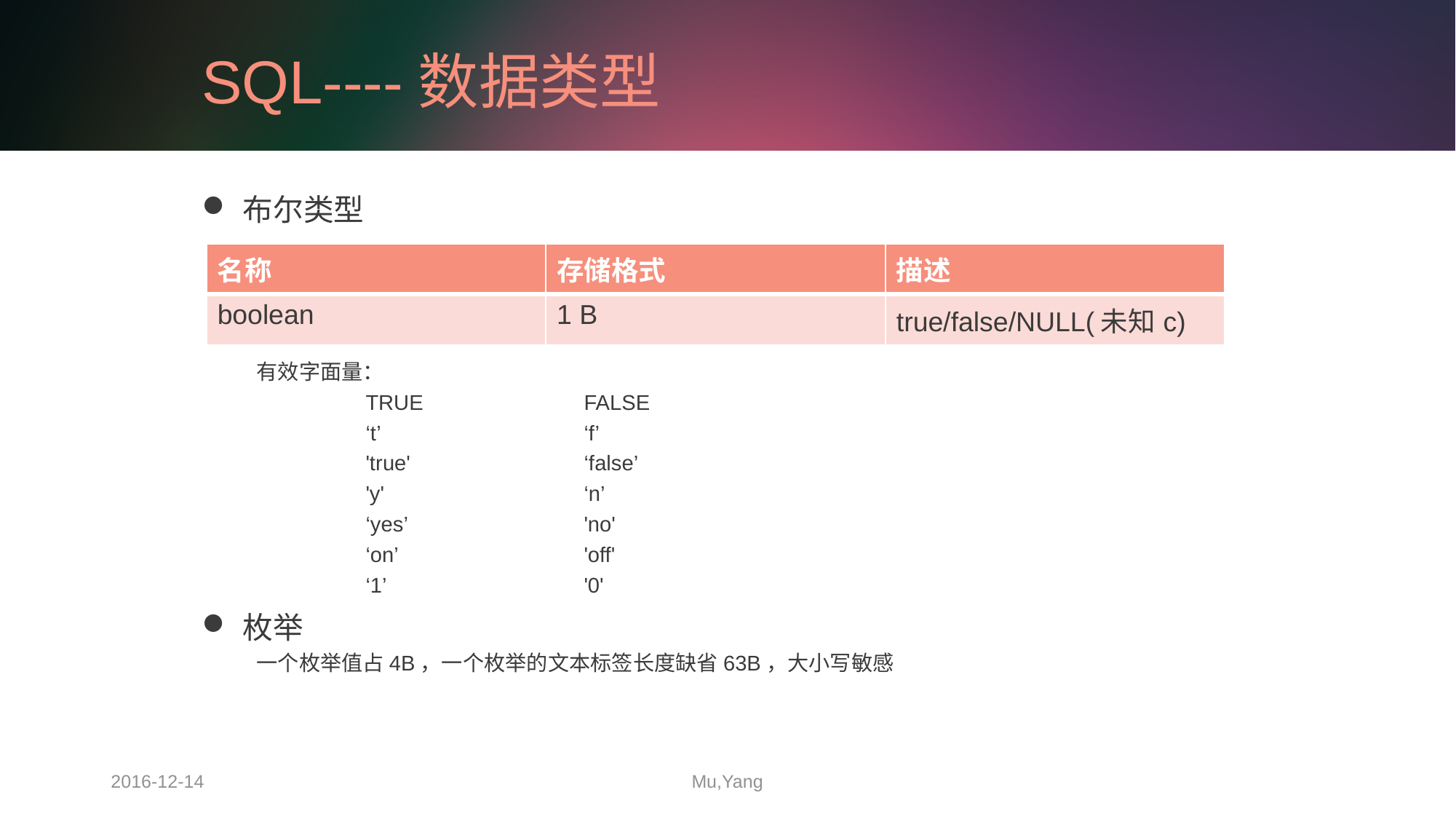

# SQL----数据类型
布尔类型

有效字面量：
	TRUE		FALSE
	‘t’		‘f’
	'true'		‘false’
	'y'		‘n’
	‘yes’		'no'
	‘on’		'off'
	‘1’		'0'
枚举
一个枚举值占4B，一个枚举的文本标签长度缺省63B，大小写敏感
| 名称 | 存储格式 | 描述 |
| --- | --- | --- |
| boolean | 1 B | true/false/NULL(未知c) |
2016-12-14
Mu,Yang
75